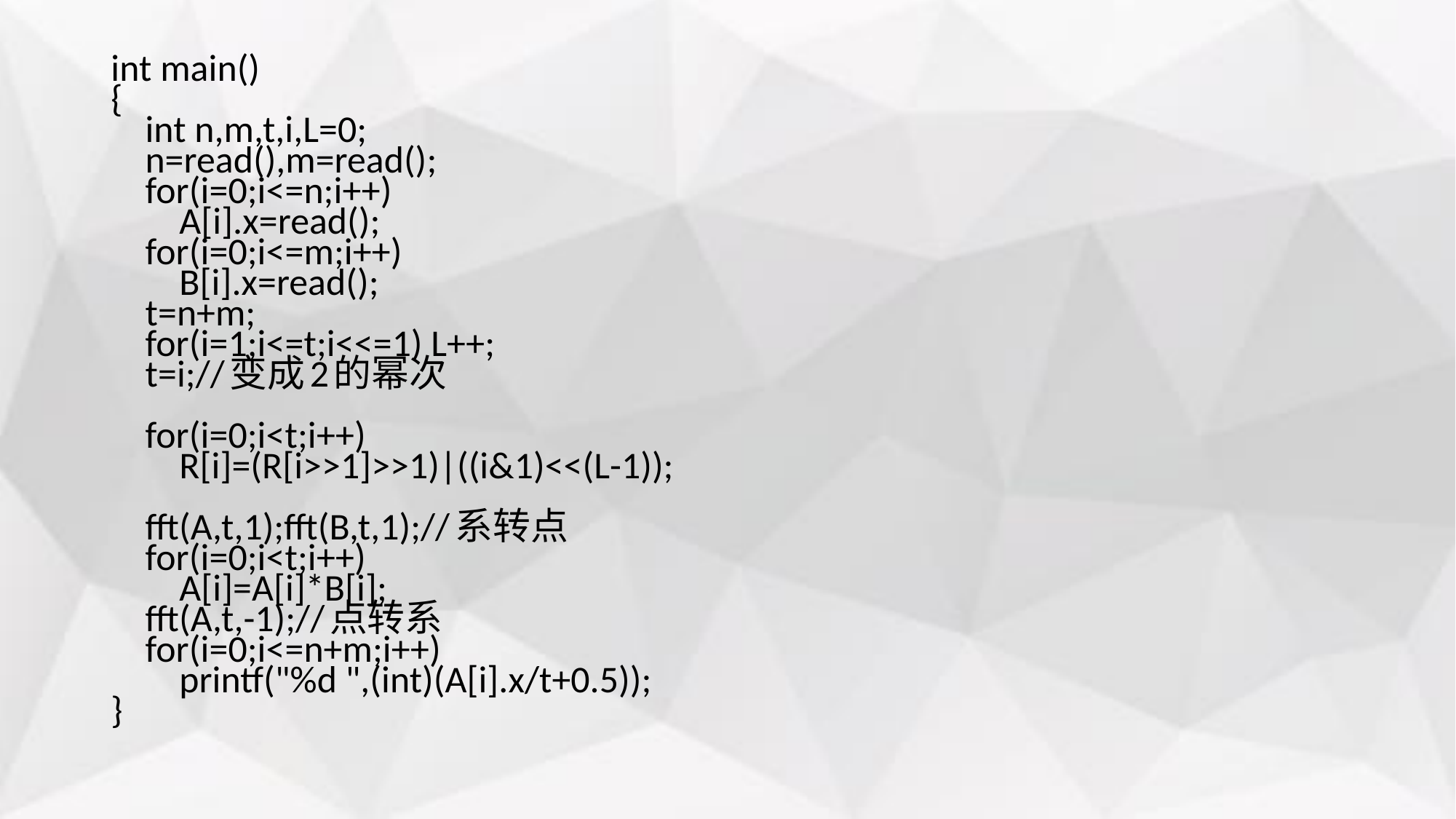

int main()
{
    int n,m,t,i,L=0;
    n=read(),m=read();
    for(i=0;i<=n;i++)
        A[i].x=read();
    for(i=0;i<=m;i++)
        B[i].x=read();
    t=n+m;
    for(i=1;i<=t;i<<=1) L++;
    t=i;//变成2的幂次

    for(i=0;i<t;i++)
        R[i]=(R[i>>1]>>1)|((i&1)<<(L-1));

    fft(A,t,1);fft(B,t,1);//系转点
    for(i=0;i<t;i++)
        A[i]=A[i]*B[i];
    fft(A,t,-1);//点转系
    for(i=0;i<=n+m;i++)
        printf("%d ",(int)(A[i].x/t+0.5));
}